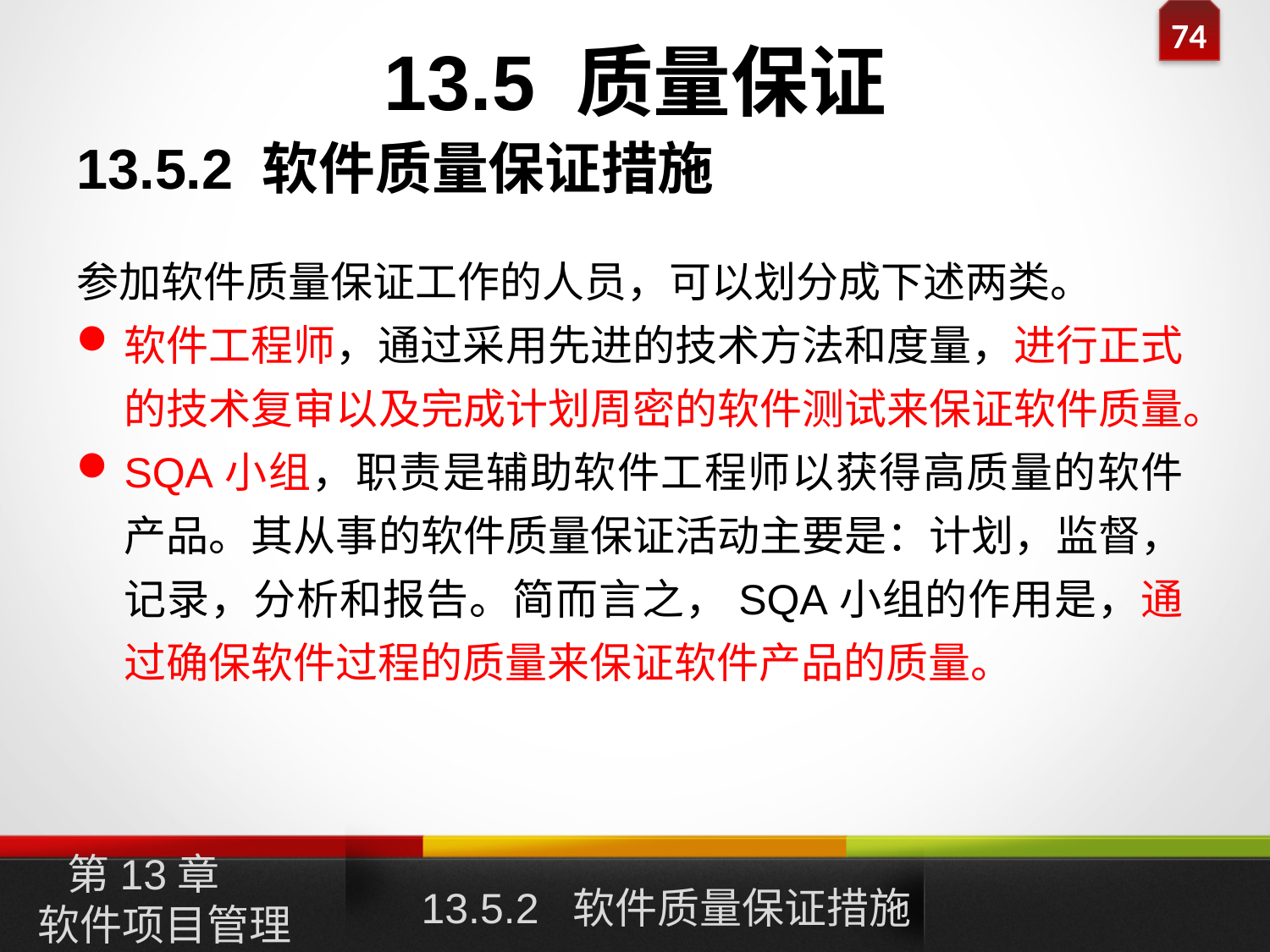

# 13.5 质量保证
13.5.2 软件质量保证措施
参加软件质量保证工作的人员，可以划分成下述两类。
软件工程师，通过采用先进的技术方法和度量，进行正式的技术复审以及完成计划周密的软件测试来保证软件质量。
SQA小组，职责是辅助软件工程师以获得高质量的软件产品。其从事的软件质量保证活动主要是：计划，监督，记录，分析和报告。简而言之，SQA小组的作用是，通过确保软件过程的质量来保证软件产品的质量。
第13章
软件项目管理
13.5.2  软件质量保证措施